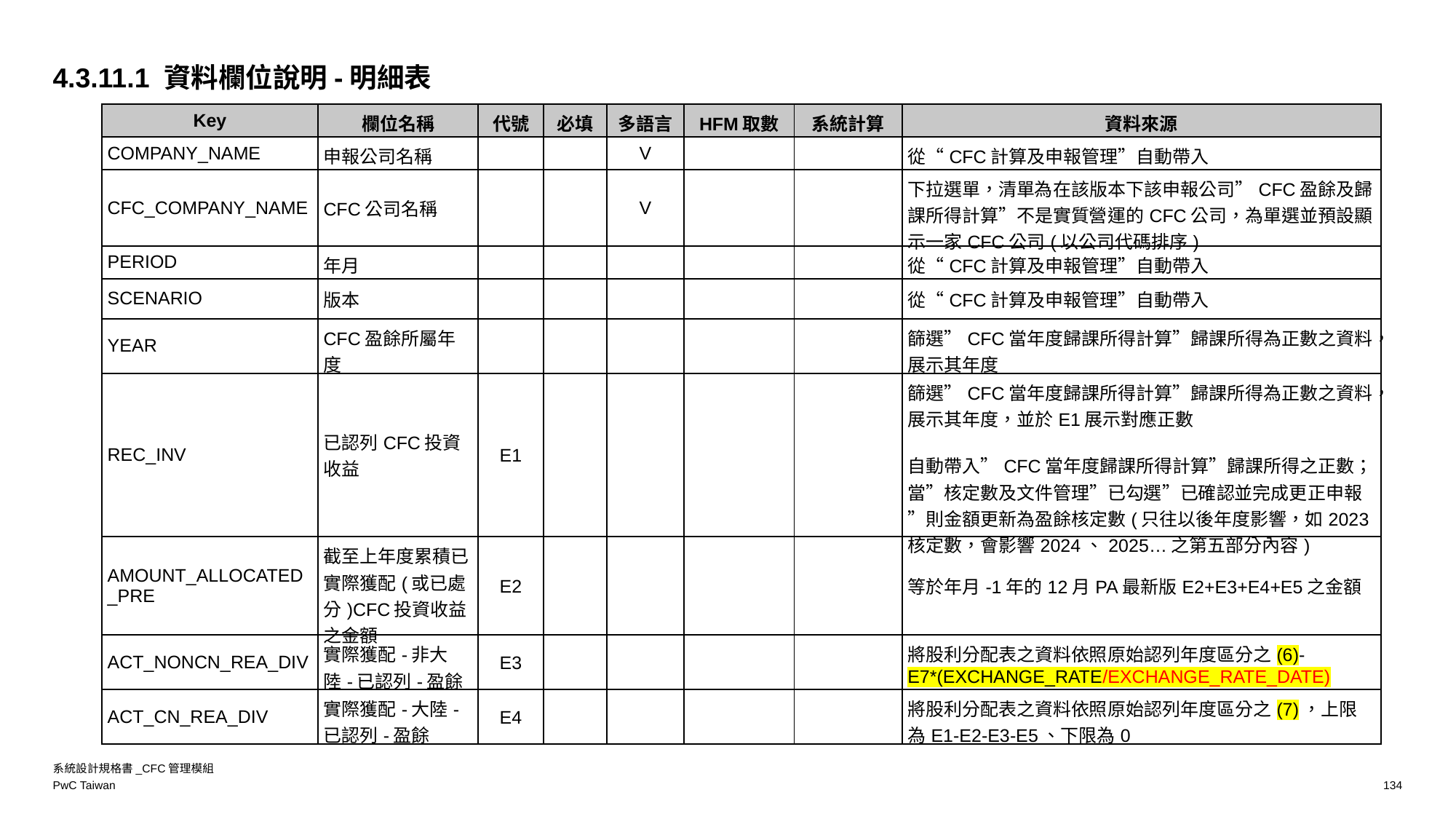

4.3.11.1 資料欄位說明-明細表
| Key | 欄位名稱 | 代號 | 必填 | 多語言 | HFM取數 | 系統計算 | 資料來源 |
| --- | --- | --- | --- | --- | --- | --- | --- |
| COMPANY\_NAME | 申報公司名稱 |  |  | V |  |  | 從“CFC計算及申報管理”自動帶入 |
| CFC\_COMPANY\_NAME | CFC公司名稱 |  |  | V |  |  | 下拉選單，清單為在該版本下該申報公司”CFC盈餘及歸課所得計算”不是實質營運的CFC公司，為單選並預設顯示一家CFC公司(以公司代碼排序) |
| PERIOD | 年月 |  |  |  |  |  | 從“CFC計算及申報管理”自動帶入 |
| SCENARIO | 版本 |  |  |  |  |  | 從“CFC計算及申報管理”自動帶入 |
| YEAR | CFC盈餘所屬年度 |  |  |  |  |  | 篩選”CFC當年度歸課所得計算”歸課所得為正數之資料，展示其年度 |
| REC\_INV | 已認列CFC投資收益 | E1 |  |  |  |  | 篩選”CFC當年度歸課所得計算”歸課所得為正數之資料，展示其年度，並於E1展示對應正數 自動帶入”CFC當年度歸課所得計算”歸課所得之正數；當”核定數及文件管理”已勾選”已確認並完成更正申報”則金額更新為盈餘核定數(只往以後年度影響，如2023核定數，會影響2024、2025…之第五部分內容) |
| AMOUNT\_ALLOCATED\_PRE | 截至上年度累積已實際獲配(或已處分)CFC投資收益之金額 | E2 |  |  |  |  | 等於年月-1年的12月PA最新版E2+E3+E4+E5之金額 |
| ACT\_NONCN\_REA\_DIV | 實際獲配-非大陸-已認列-盈餘 | E3 |  |  |  |  | 將股利分配表之資料依照原始認列年度區分之(6)-E7\*(EXCHANGE\_RATE/EXCHANGE\_RATE\_DATE) |
| ACT\_CN\_REA\_DIV | 實際獲配-大陸-已認列-盈餘 | E4 |  |  |  |  | 將股利分配表之資料依照原始認列年度區分之(7)，上限為E1-E2-E3-E5、下限為0 |
系統設計規格書_CFC管理模組
134